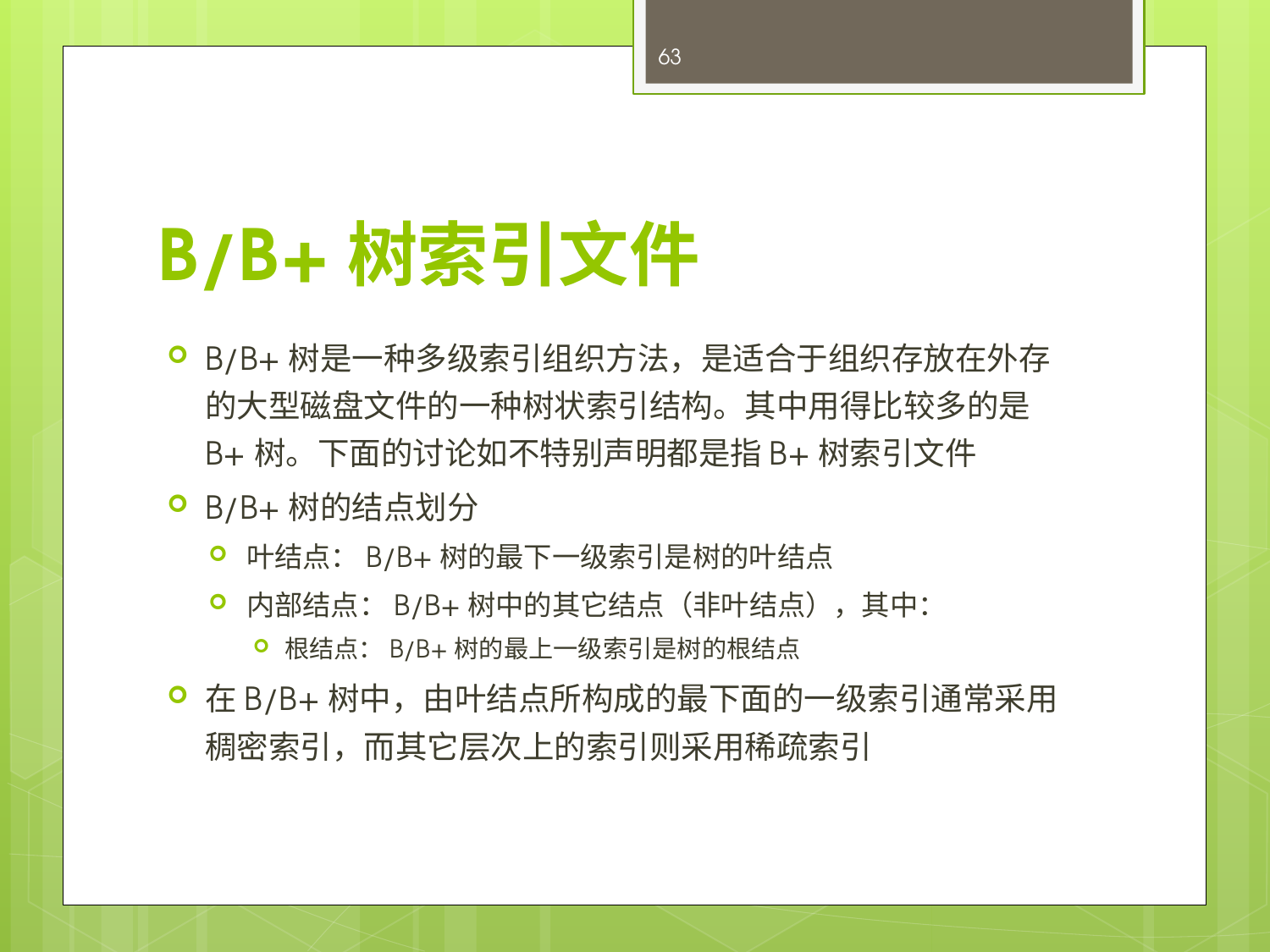

63
# B/B+树索引文件
B/B+树是一种多级索引组织方法，是适合于组织存放在外存的大型磁盘文件的一种树状索引结构。其中用得比较多的是B+树。下面的讨论如不特别声明都是指B+树索引文件
B/B+树的结点划分
叶结点：B/B+树的最下一级索引是树的叶结点
内部结点：B/B+树中的其它结点（非叶结点），其中：
根结点：B/B+树的最上一级索引是树的根结点
在B/B+树中，由叶结点所构成的最下面的一级索引通常采用稠密索引，而其它层次上的索引则采用稀疏索引